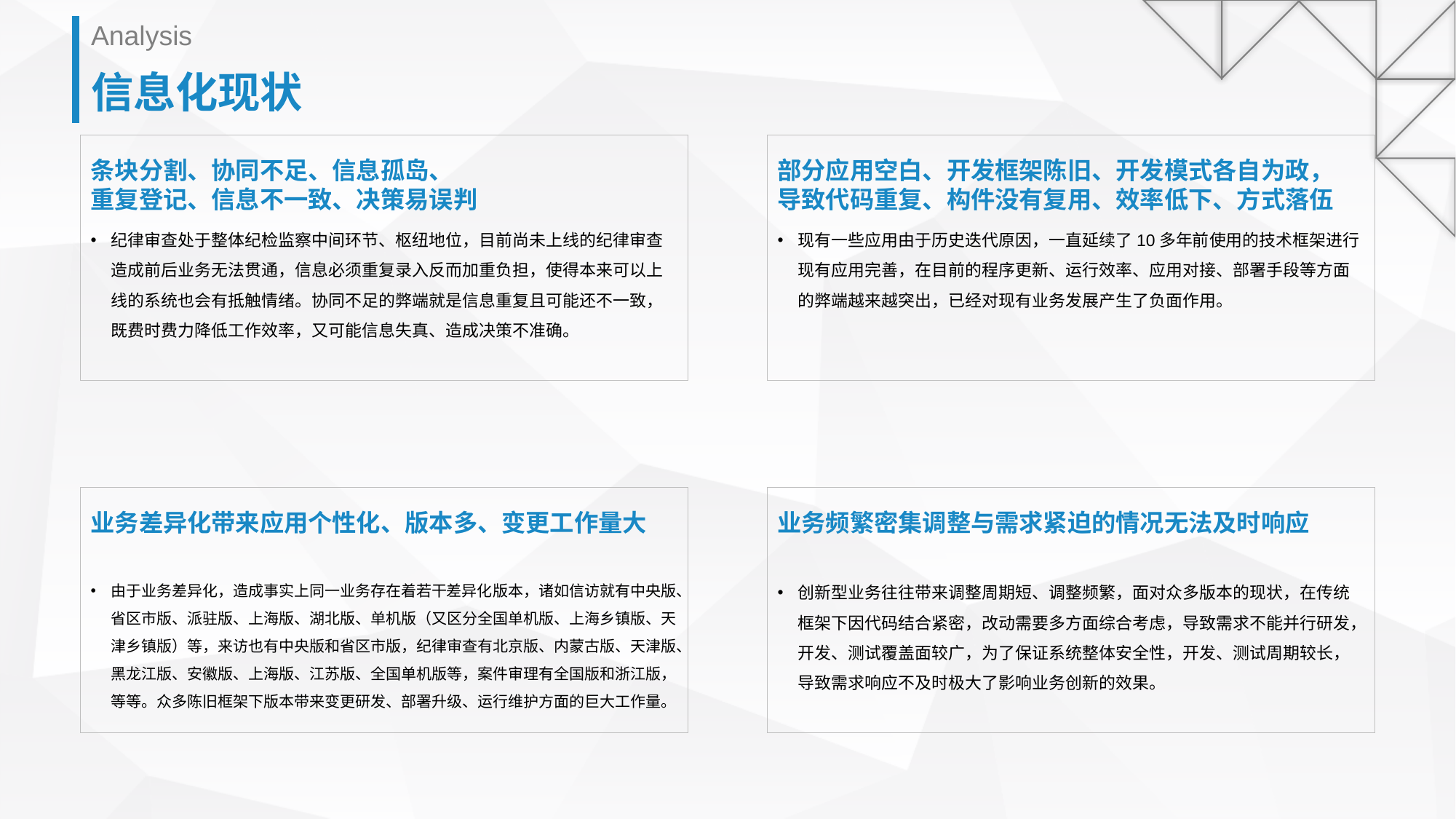

Analysis
# 信息化现状

条块分割、协同不足、信息孤岛、
重复登记、信息不一致、决策易误判
纪律审查处于整体纪检监察中间环节、枢纽地位，目前尚未上线的纪律审查造成前后业务无法贯通，信息必须重复录入反而加重负担，使得本来可以上线的系统也会有抵触情绪。协同不足的弊端就是信息重复且可能还不一致，既费时费力降低工作效率，又可能信息失真、造成决策不准确。

部分应用空白、开发框架陈旧、开发模式各自为政，
导致代码重复、构件没有复用、效率低下、方式落伍
现有一些应用由于历史迭代原因，一直延续了10多年前使用的技术框架进行现有应用完善，在目前的程序更新、运行效率、应用对接、部署手段等方面的弊端越来越突出，已经对现有业务发展产生了负面作用。

业务差异化带来应用个性化、版本多、变更工作量大
由于业务差异化，造成事实上同一业务存在着若干差异化版本，诸如信访就有中央版、省区市版、派驻版、上海版、湖北版、单机版（又区分全国单机版、上海乡镇版、天津乡镇版）等，来访也有中央版和省区市版，纪律审查有北京版、内蒙古版、天津版、黑龙江版、安徽版、上海版、江苏版、全国单机版等，案件审理有全国版和浙江版，等等。众多陈旧框架下版本带来变更研发、部署升级、运行维护方面的巨大工作量。

业务频繁密集调整与需求紧迫的情况无法及时响应
创新型业务往往带来调整周期短、调整频繁，面对众多版本的现状，在传统框架下因代码结合紧密，改动需要多方面综合考虑，导致需求不能并行研发，开发、测试覆盖面较广，为了保证系统整体安全性，开发、测试周期较长，导致需求响应不及时极大了影响业务创新的效果。